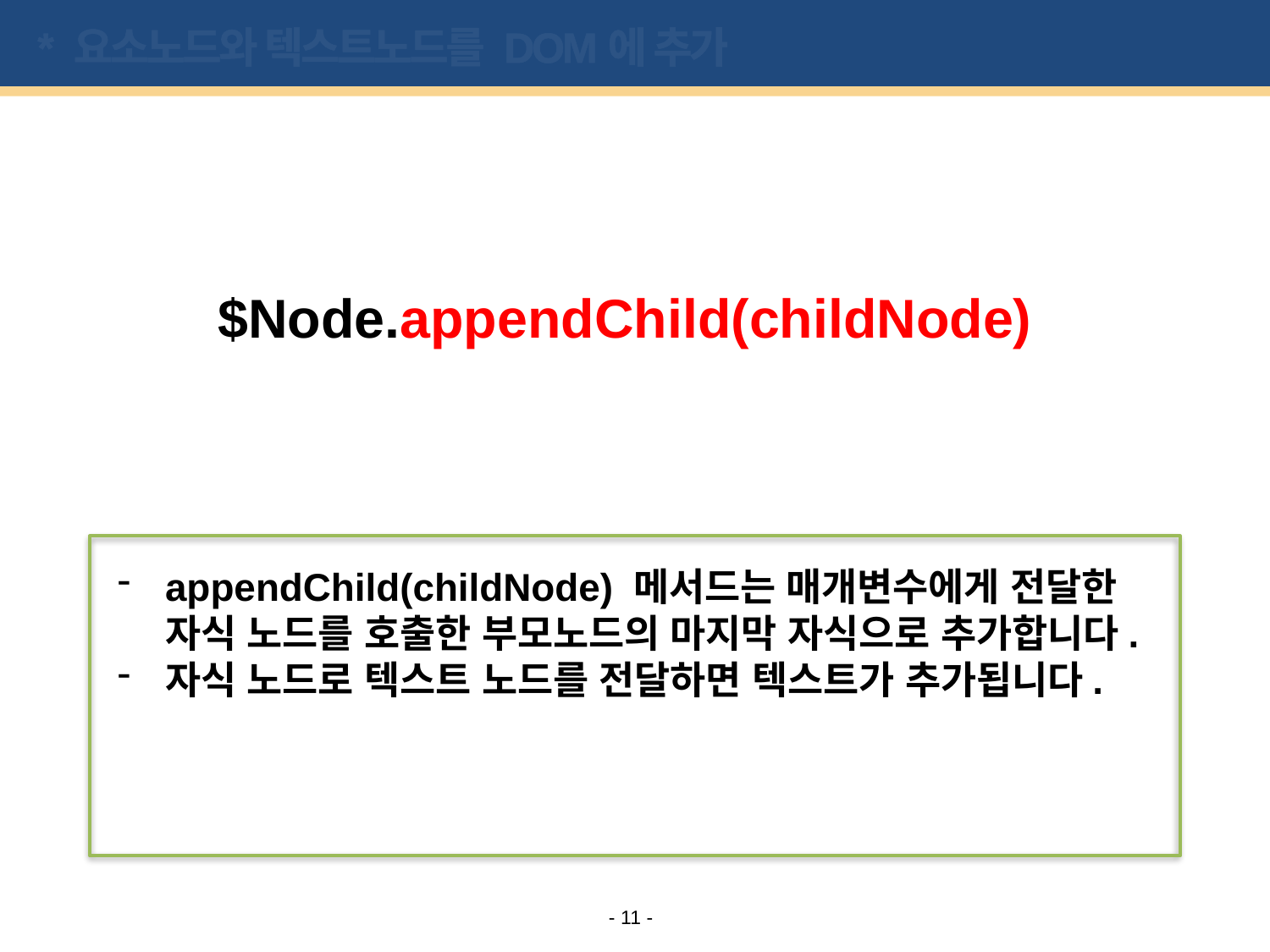

# * 요소노드와 텍스트노드를 DOM에 추가
$Node.appendChild(childNode)

appendChild(childNode) 메서드는 매개변수에게 전달한 자식 노드를 호출한 부모노드의 마지막 자식으로 추가합니다.
자식 노드로 텍스트 노드를 전달하면 텍스트가 추가됩니다.